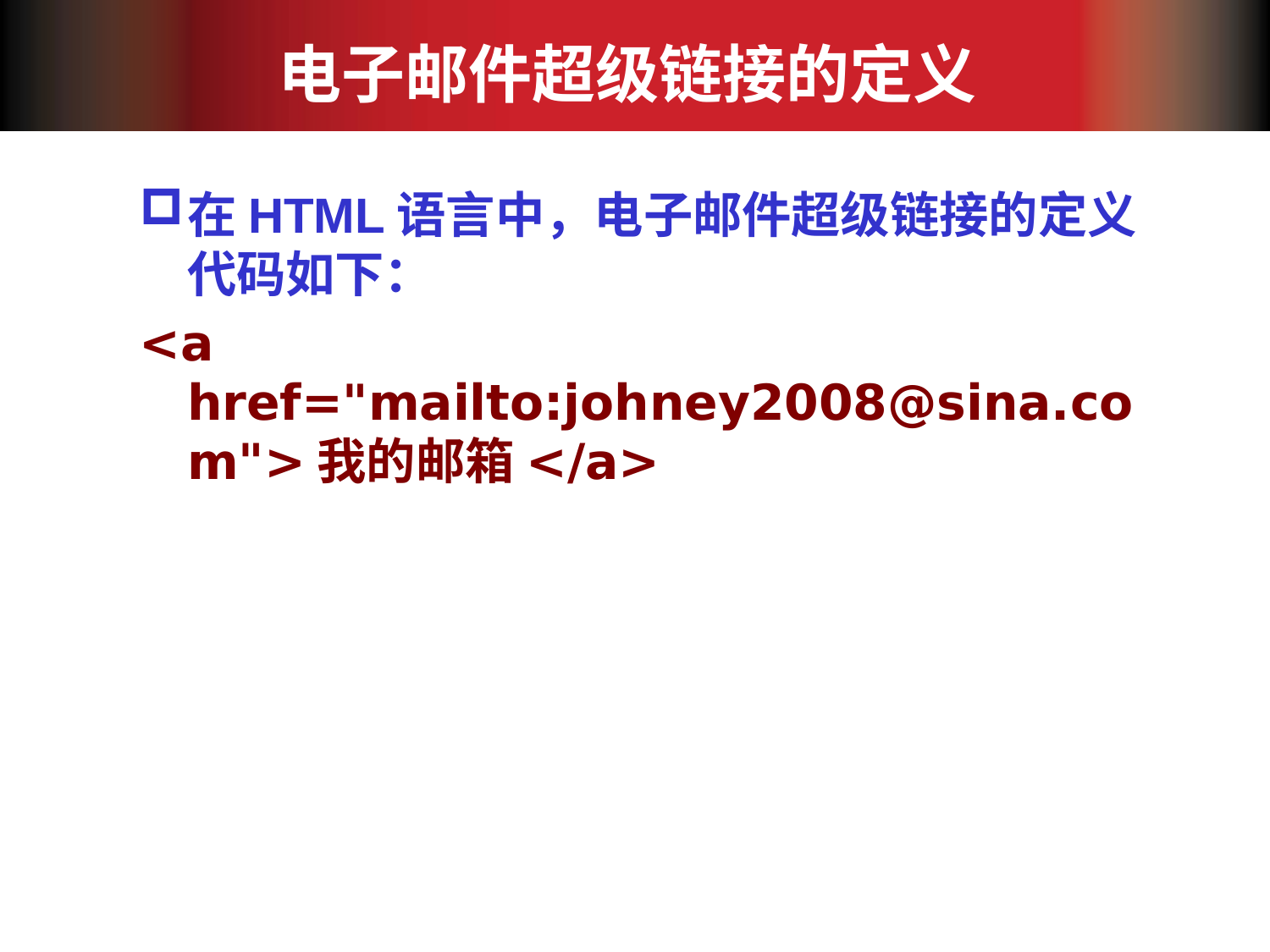

# 电子邮件超级链接的定义
在HTML语言中，电子邮件超级链接的定义代码如下：
<a href="mailto:johney2008@sina.com">我的邮箱</a>